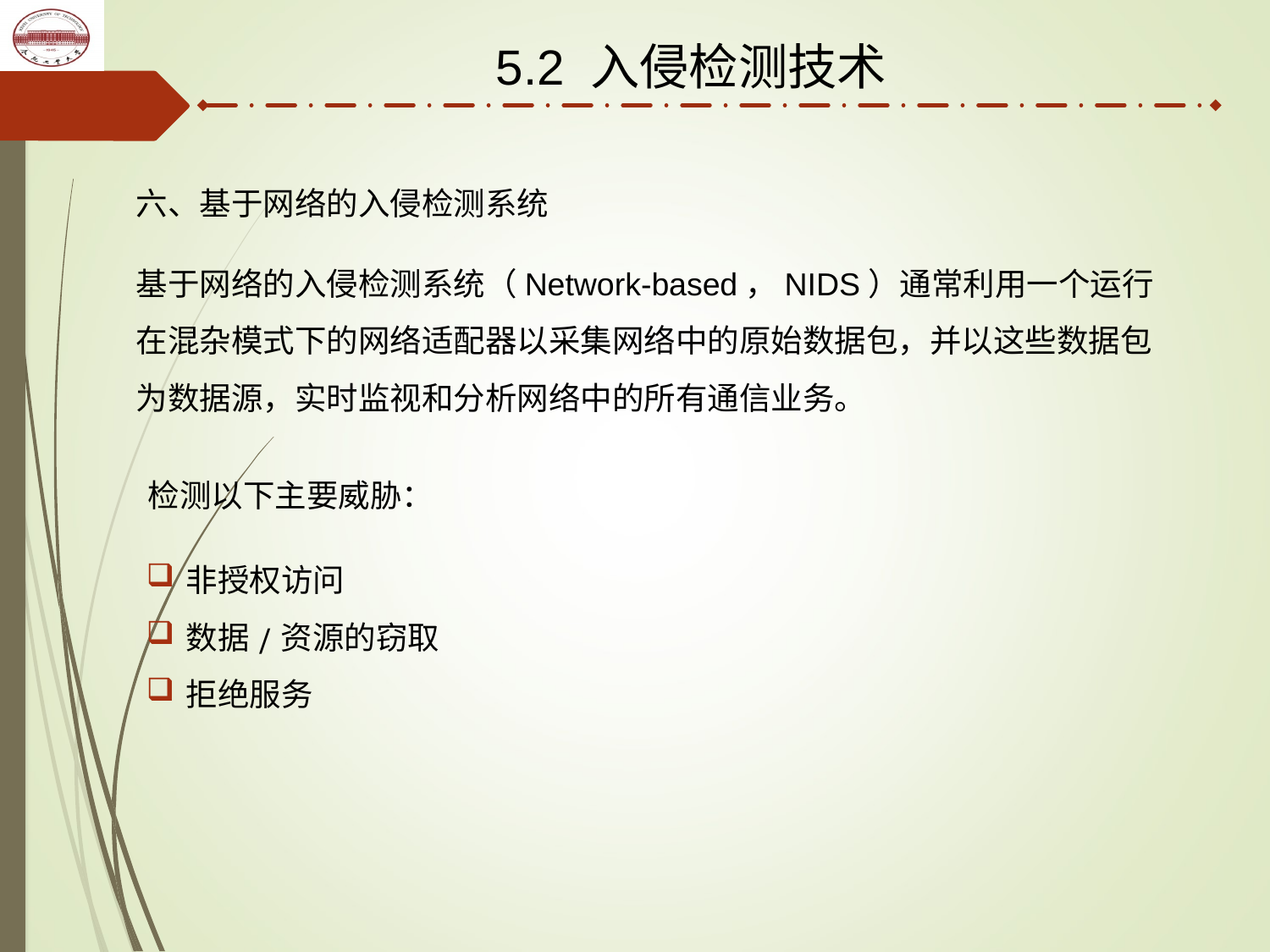

5.2 入侵检测技术
六、基于网络的入侵检测系统
基于网络的入侵检测系统（Network-based，NIDS）通常利用一个运行在混杂模式下的网络适配器以采集网络中的原始数据包，并以这些数据包为数据源，实时监视和分析网络中的所有通信业务。
检测以下主要威胁：
非授权访问
数据/资源的窃取
拒绝服务